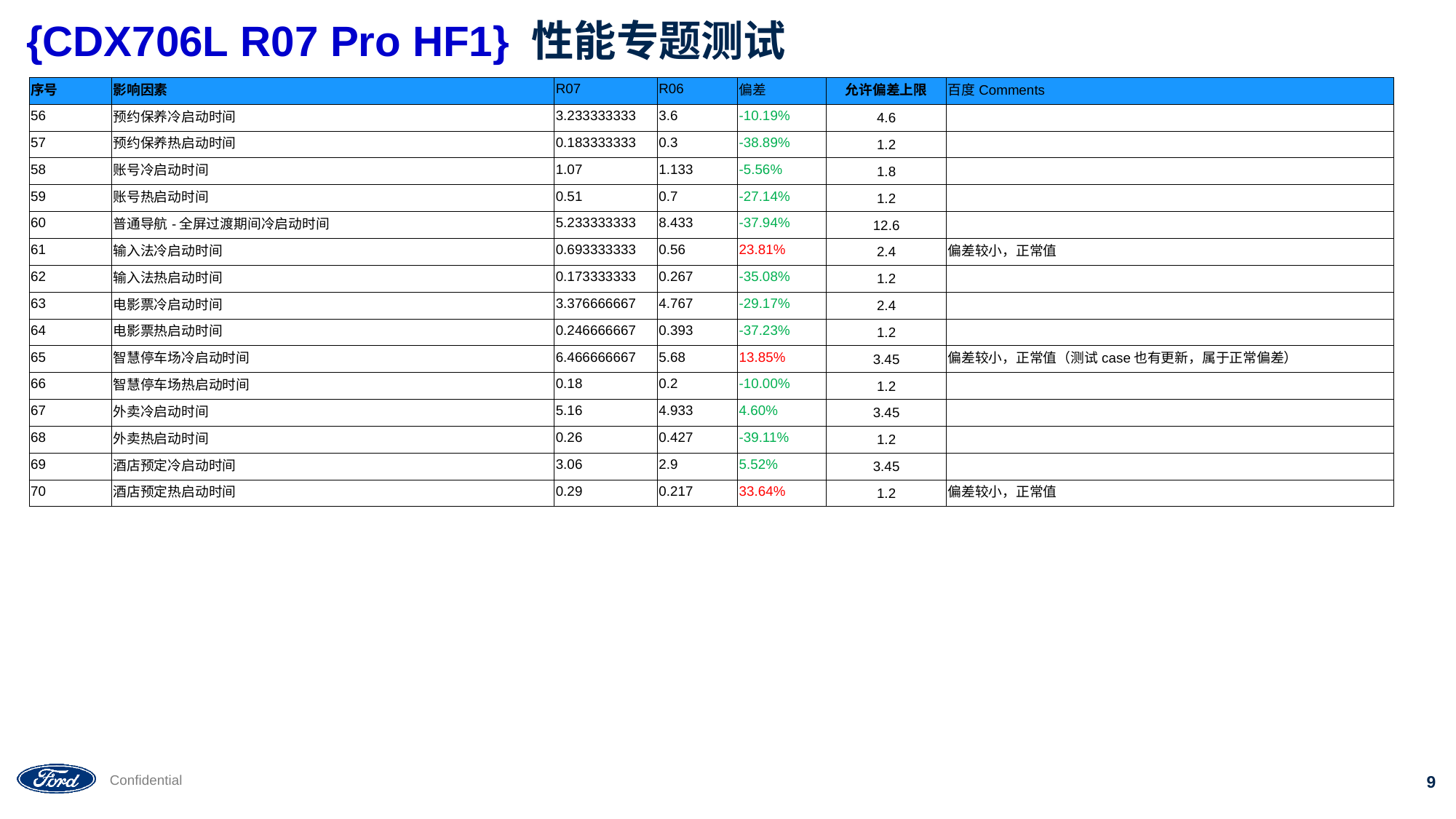

# {CDX706L R07 Pro HF1} 性能专题测试
| 序号 | 影响因素 | R07 | R06 | 偏差 | 允许偏差上限 | 百度Comments |
| --- | --- | --- | --- | --- | --- | --- |
| 56 | 预约保养冷启动时间 | 3.233333333 | 3.6 | -10.19% | 4.6 |  |
| 57 | 预约保养热启动时间 | 0.183333333 | 0.3 | -38.89% | 1.2 |  |
| 58 | 账号冷启动时间 | 1.07 | 1.133 | -5.56% | 1.8 |  |
| 59 | 账号热启动时间 | 0.51 | 0.7 | -27.14% | 1.2 |  |
| 60 | 普通导航-全屏过渡期间冷启动时间 | 5.233333333 | 8.433 | -37.94% | 12.6 |  |
| 61 | 输入法冷启动时间 | 0.693333333 | 0.56 | 23.81% | 2.4 | 偏差较小，正常值 |
| 62 | 输入法热启动时间 | 0.173333333 | 0.267 | -35.08% | 1.2 |  |
| 63 | 电影票冷启动时间 | 3.376666667 | 4.767 | -29.17% | 2.4 |  |
| 64 | 电影票热启动时间 | 0.246666667 | 0.393 | -37.23% | 1.2 |  |
| 65 | 智慧停车场冷启动时间 | 6.466666667 | 5.68 | 13.85% | 3.45 | 偏差较小，正常值（测试case也有更新，属于正常偏差） |
| 66 | 智慧停车场热启动时间 | 0.18 | 0.2 | -10.00% | 1.2 |  |
| 67 | 外卖冷启动时间 | 5.16 | 4.933 | 4.60% | 3.45 |  |
| 68 | 外卖热启动时间 | 0.26 | 0.427 | -39.11% | 1.2 |  |
| 69 | 酒店预定冷启动时间 | 3.06 | 2.9 | 5.52% | 3.45 |  |
| 70 | 酒店预定热启动时间 | 0.29 | 0.217 | 33.64% | 1.2 | 偏差较小，正常值 |